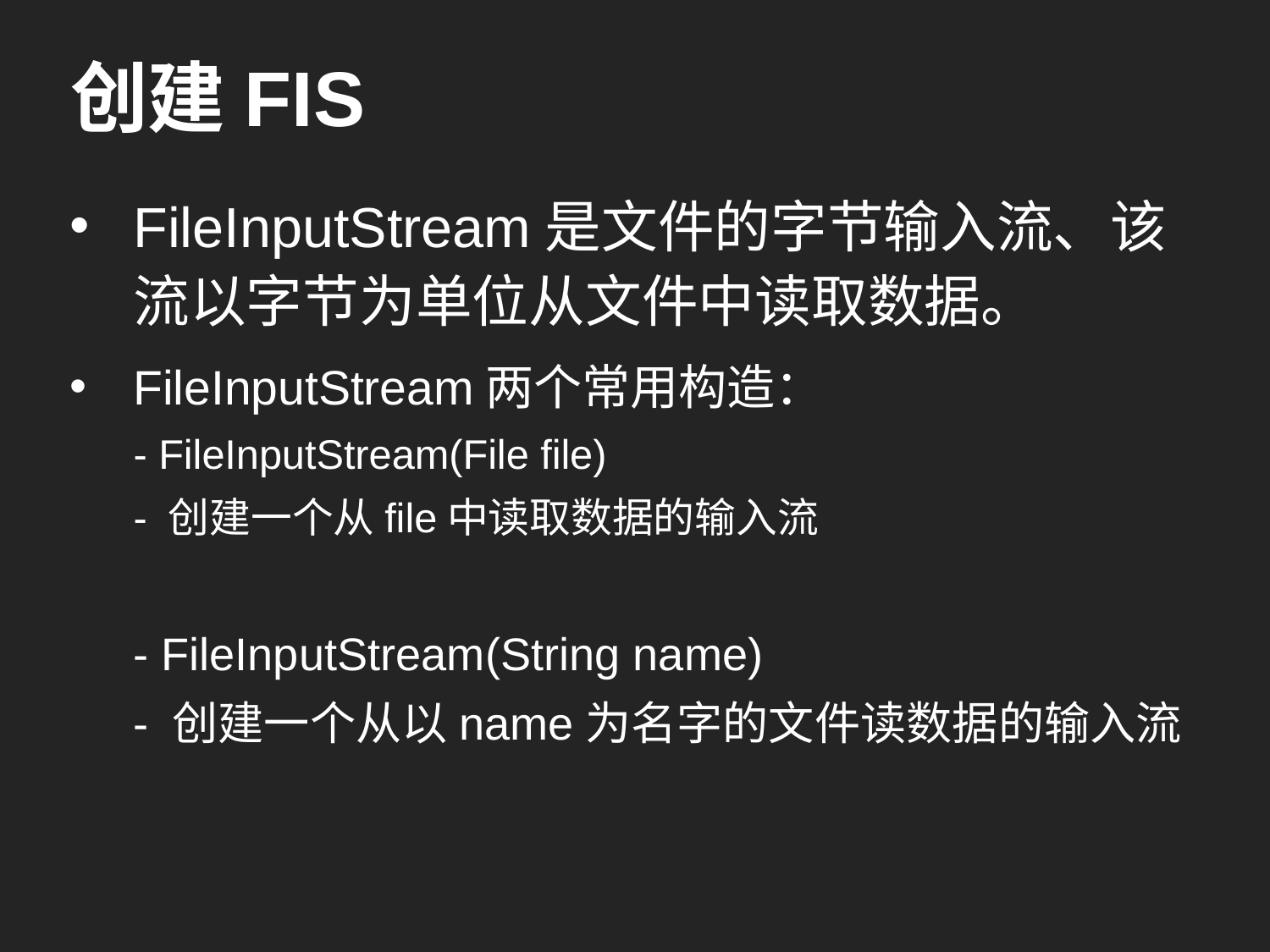

# 创建FIS
FileInputStream是文件的字节输入流、该流以字节为单位从文件中读取数据。
FileInputStream两个常用构造：
- FileInputStream(File file)
- 创建一个从file中读取数据的输入流

- FileInputStream(String name)
- 创建一个从以name为名字的文件读数据的输入流